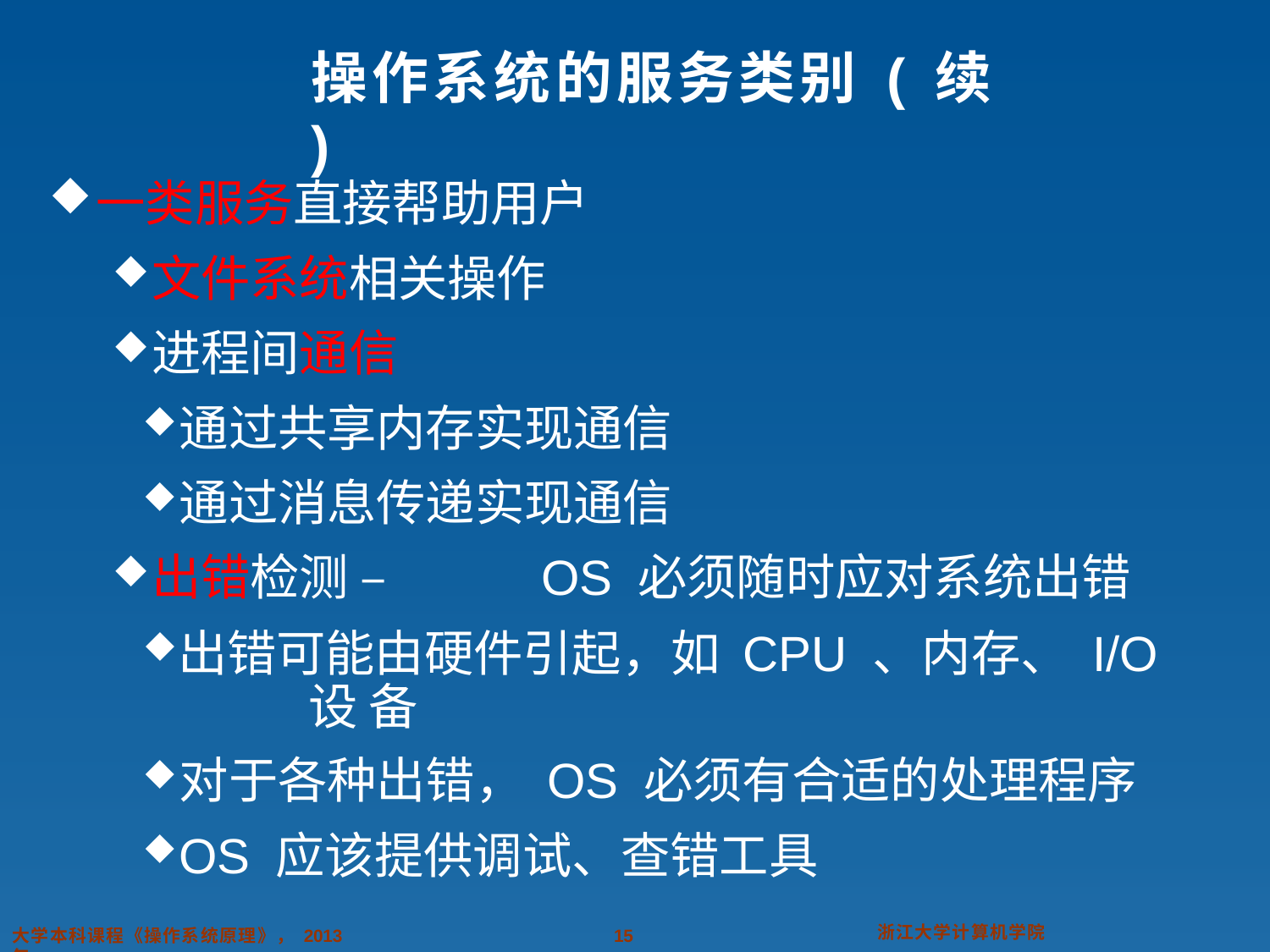

# 操作系统的服务类别 ( 续 )
一类服务直接帮助用户
文件系统相关操作
进程间通信
通过共享内存实现通信
通过消息传递实现通信
出错检测 –	OS 必须随时应对系统出错
出错可能由硬件引起，如 CPU 、内存、 I/O	设 备
对于各种出错， OS 必须有合适的处理程序
OS 应该提供调试、查错工具
浙江大学计算机学院
大学本科课程《操作系统原理》， 2013 年
15